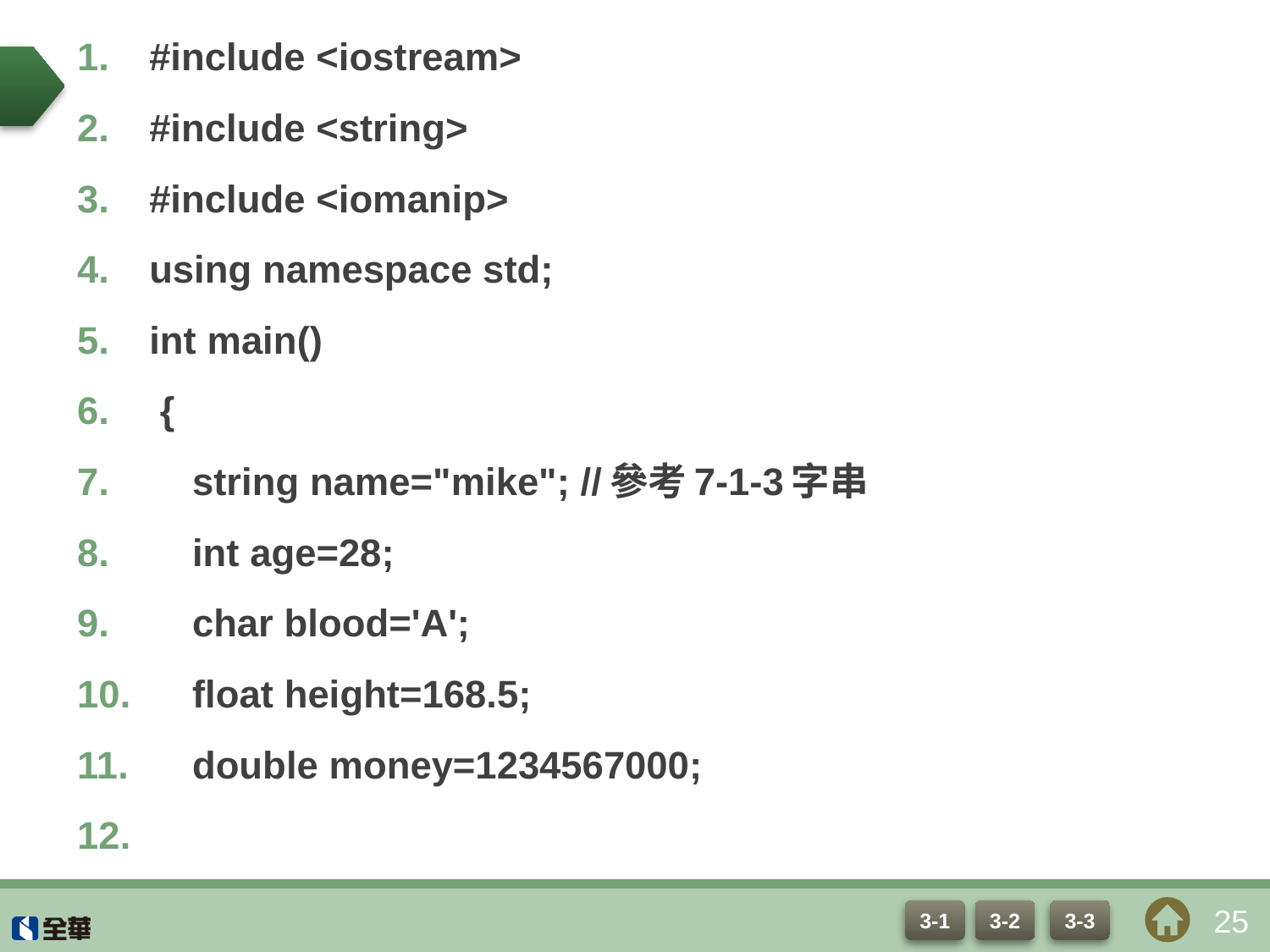

#include <iostream>
#include <string>
#include <iomanip>
using namespace std;
int main()
 {
    string name="mike"; //參考7-1-3字串
    int age=28;
    char blood='A';
    float height=168.5;
    double money=1234567000;

#
25